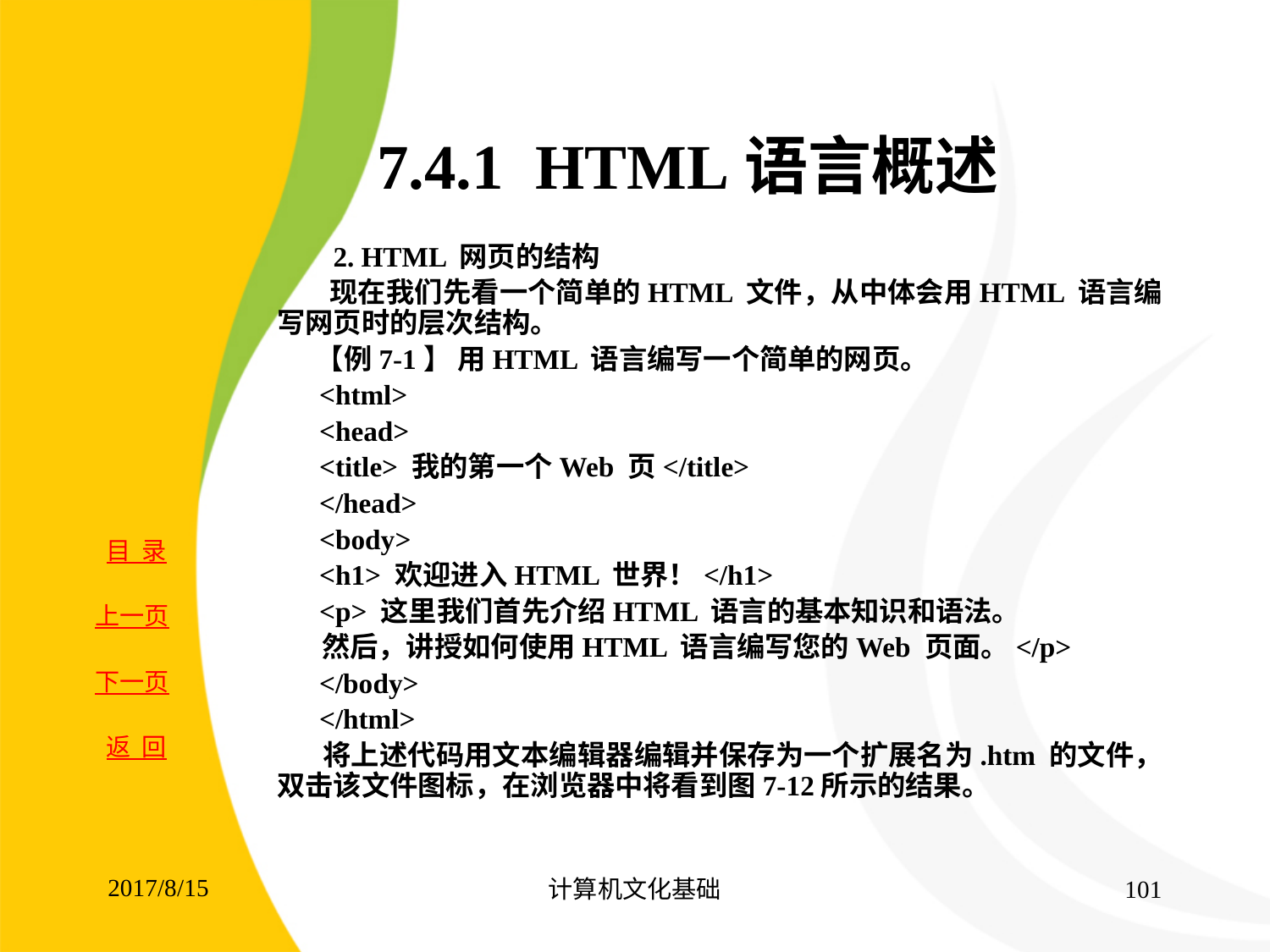

# 7.4.1  HTML语言概述
        2. HTML 网页的结构
       现在我们先看一个简单的HTML 文件，从中体会用HTML 语言编写网页时的层次结构。
     【例7-1】 用HTML 语言编写一个简单的网页。
      <html>
      <head>
      <title> 我的第一个Web 页</title>
      </head>
      <body>
      <h1> 欢迎进入HTML 世界！</h1>
      <p> 这里我们首先介绍HTML 语言的基本知识和语法。
      然后，讲授如何使用HTML 语言编写您的Web 页面。</p>
      </body>
      </html>
      将上述代码用文本编辑器编辑并保存为一个扩展名为.htm 的文件，双击该文件图标，在浏览器中将看到图7-12所示的结果。
2017/8/15
计算机文化基础
101